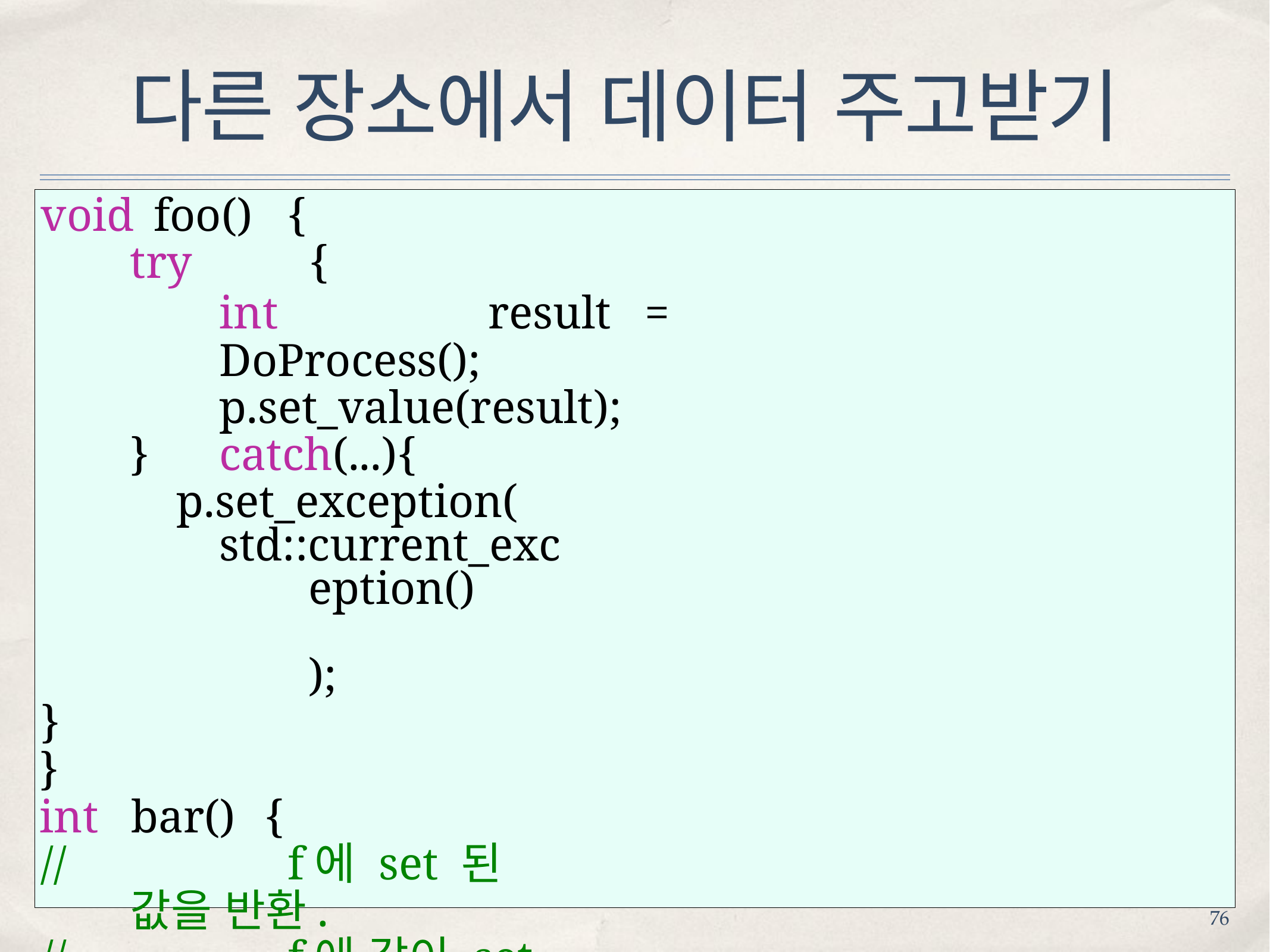

# 다른 장소에서 데이터 주고받기

void	foo()	{
try	{
int	result	=	DoProcess();  p.set_value(result);
}	catch(...)	{
    p.set_exception(
std::current_exception()	);
}
}
int	bar()	{
//	f에 set 된 값을 반환.
//	f에 값이 set 되어 있지 않으면
//	set 될 때까지 대기한다
return	f.get();
}
76